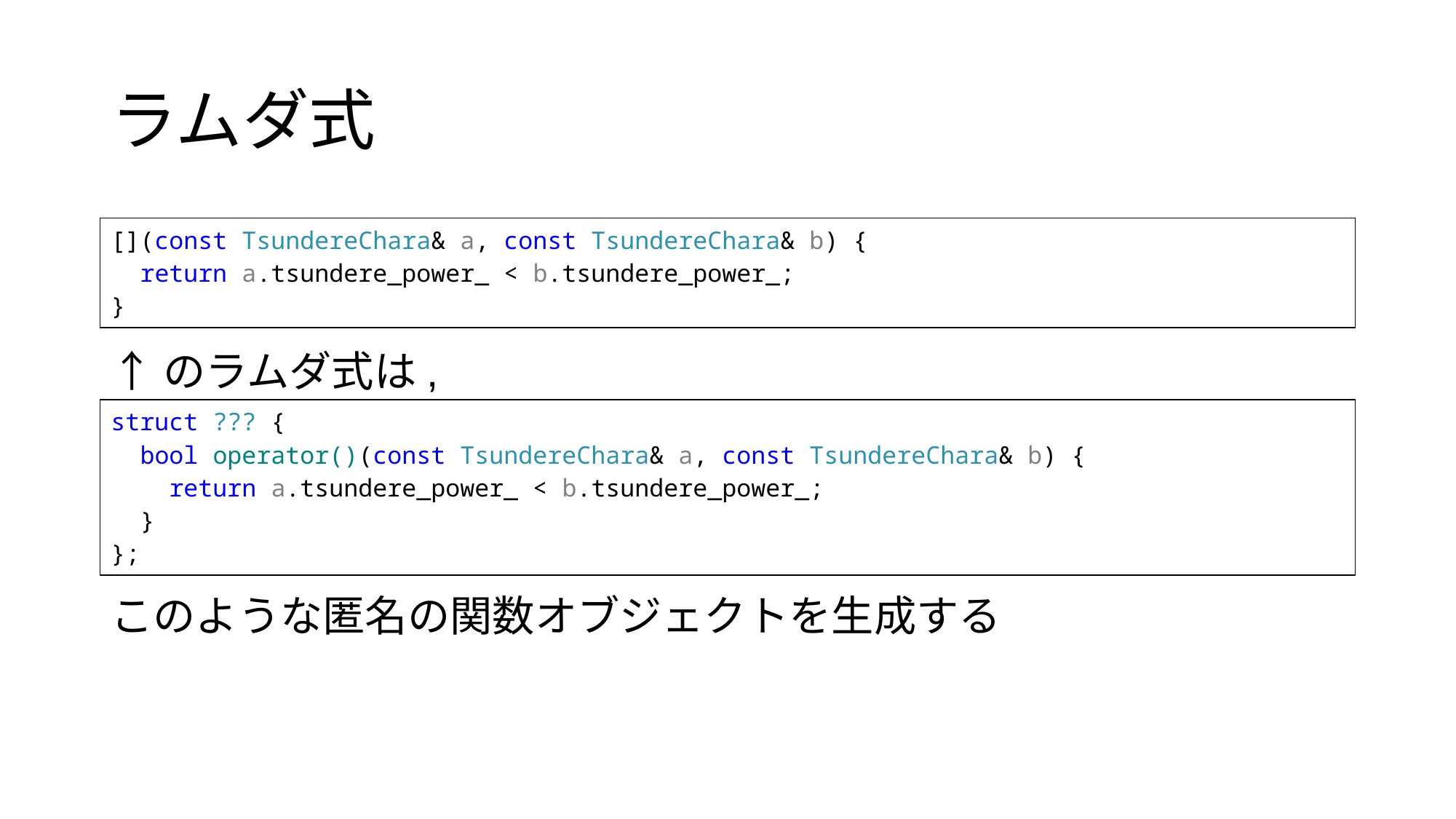

# ラムダ式

↑のラムダ式は,

このような匿名の関数オブジェクトを生成する
| [](const TsundereChara& a, const TsundereChara& b) { return a.tsundere\_power\_ < b.tsundere\_power\_; } |
| --- |
| struct ??? { bool operator()(const TsundereChara& a, const TsundereChara& b) { return a.tsundere\_power\_ < b.tsundere\_power\_; } }; |
| --- |